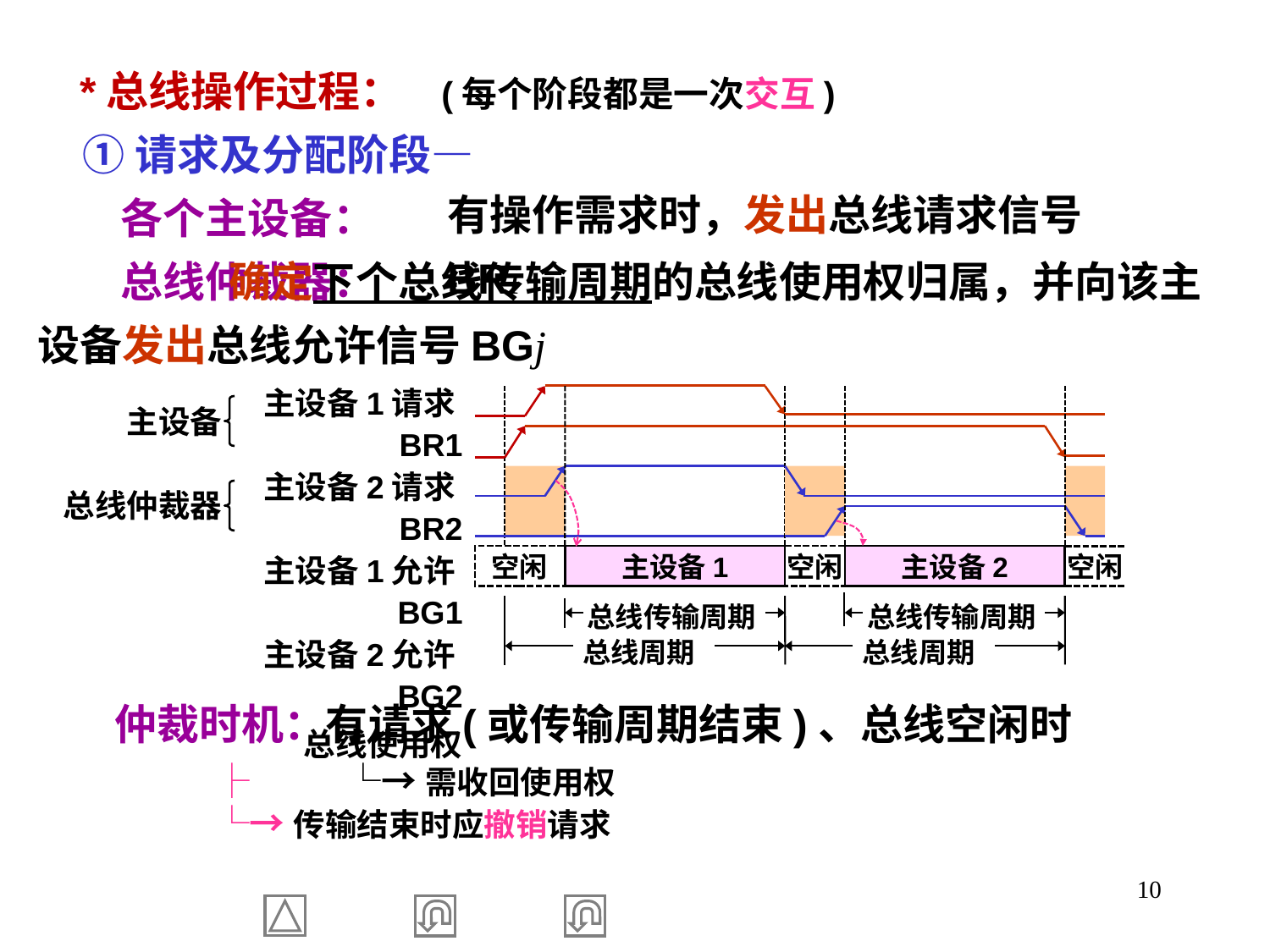

*总线操作过程：   (每个阶段都是一次交互)
    ①请求及分配阶段—
       各个主设备：
       总线仲裁器：
有操作需求时，发出总线请求信号BRi
                   确定下个总线传输周期的总线使用权归属，并向该主设备发出总线允许信号BGj
主设备1请求BR1
主设备2请求BR2
主设备1允许BG1
主设备2允许BG2
总线使用权

主设备

总线仲裁器
空闲

主设备1
总线传输周期
总线周期

空闲
空闲
主设备2
总线传输周期
总线周期
       仲裁时机：有请求(或传输周期结束)、总线空闲时
                      ├            └→需收回使用权
                      └→传输结束时应撤销请求
10